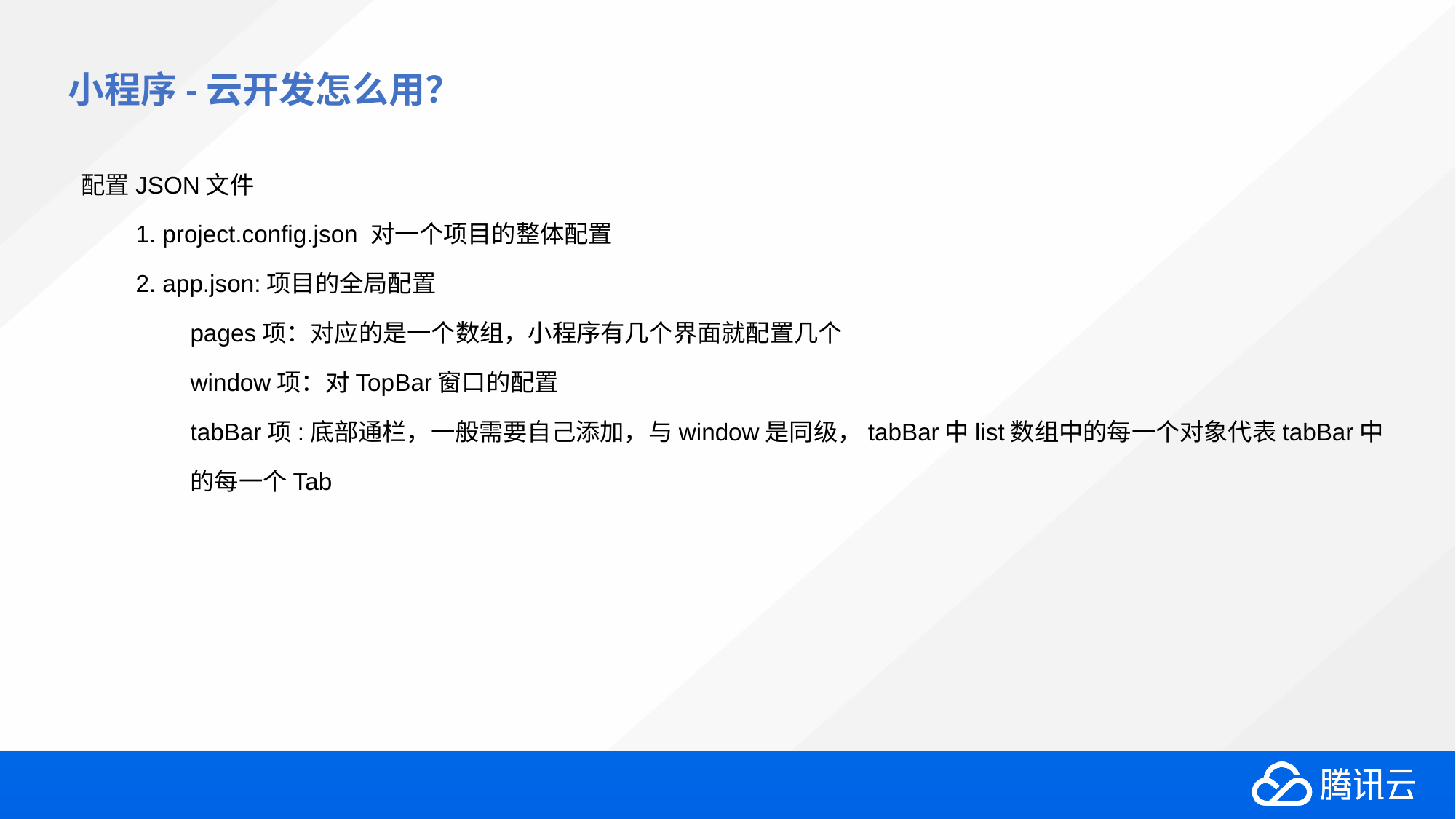

# 小程序-云开发怎么用？
配置JSON文件
1. project.config.json 对一个项目的整体配置
2. app.json:项目的全局配置
pages项：对应的是一个数组，小程序有几个界面就配置几个
window项：对TopBar窗口的配置
tabBar项:底部通栏，一般需要自己添加，与window是同级，tabBar中list数组中的每一个对象代表tabBar中的每一个Tab